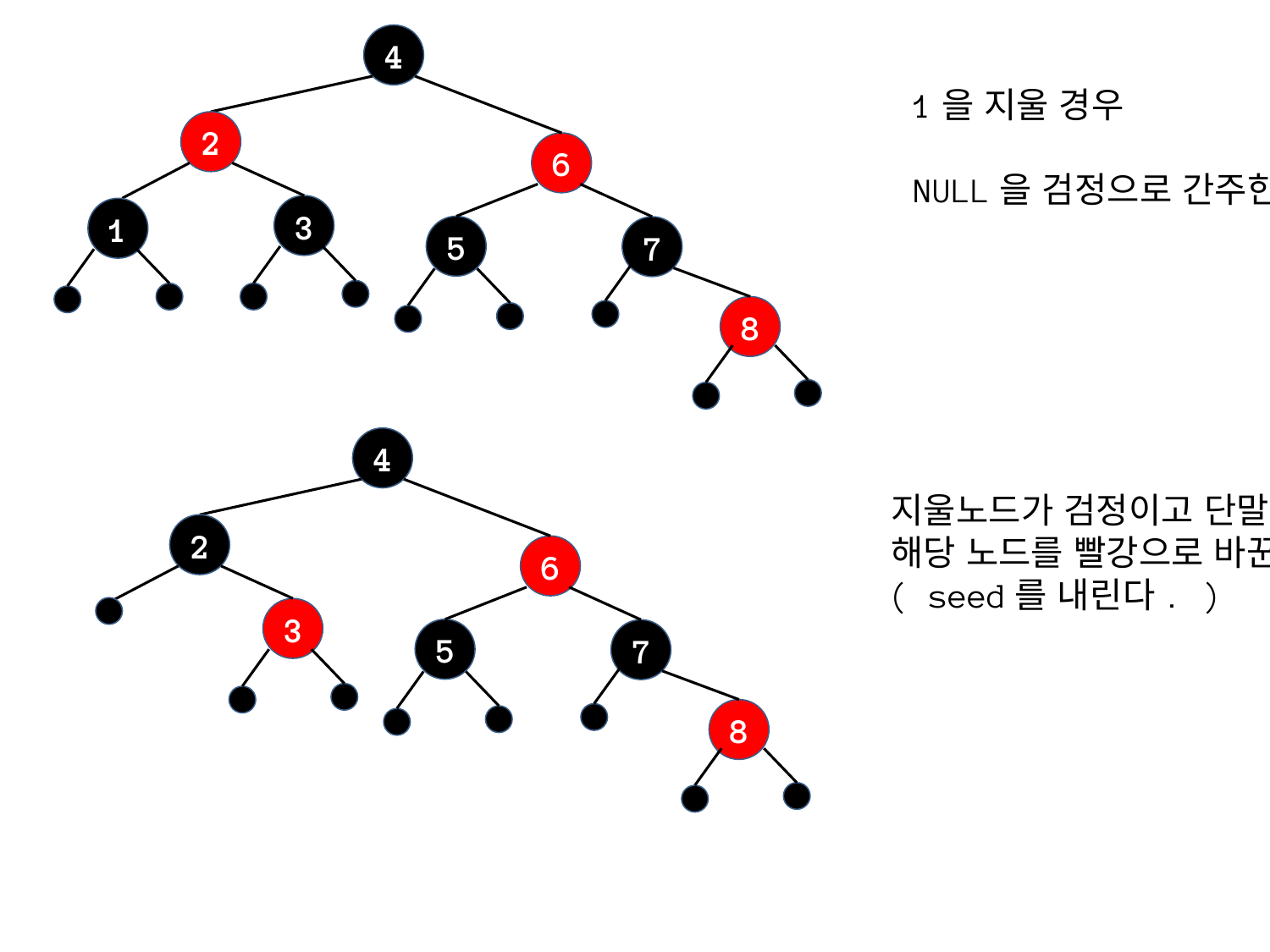

4
1을 지울 경우

NULL을 검정으로 간주한다.
2
6
3
1
5
7

8

4
지울노드가 검정이고 단말 노드라면
해당 노드를 빨강으로 바꾼다.
( seed를 내린다. )
2
6

3
5
7

8